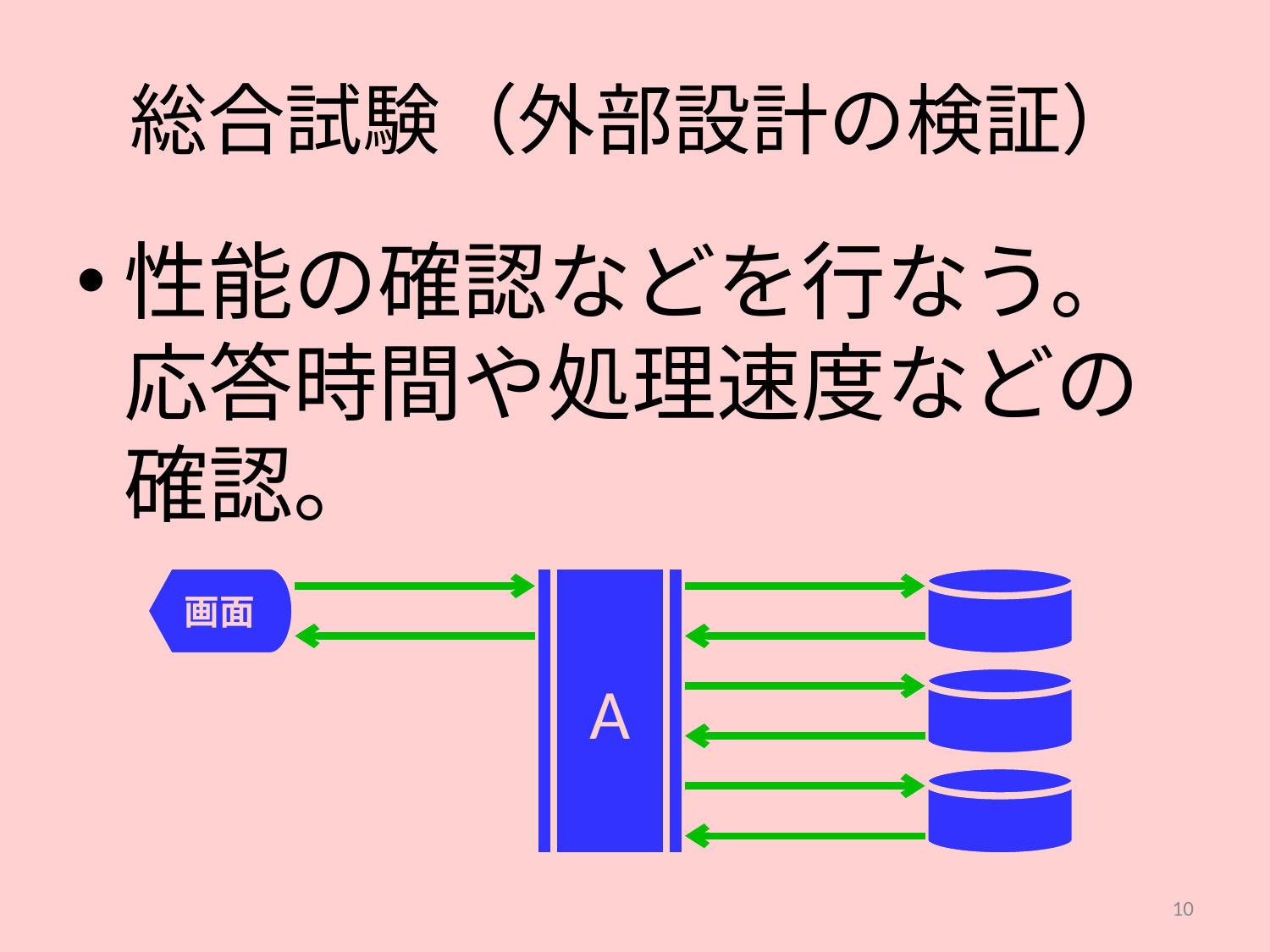

# 総合試験（外部設計の検証）
性能の確認などを行なう。応答時間や処理速度などの確認。
画面
A

10